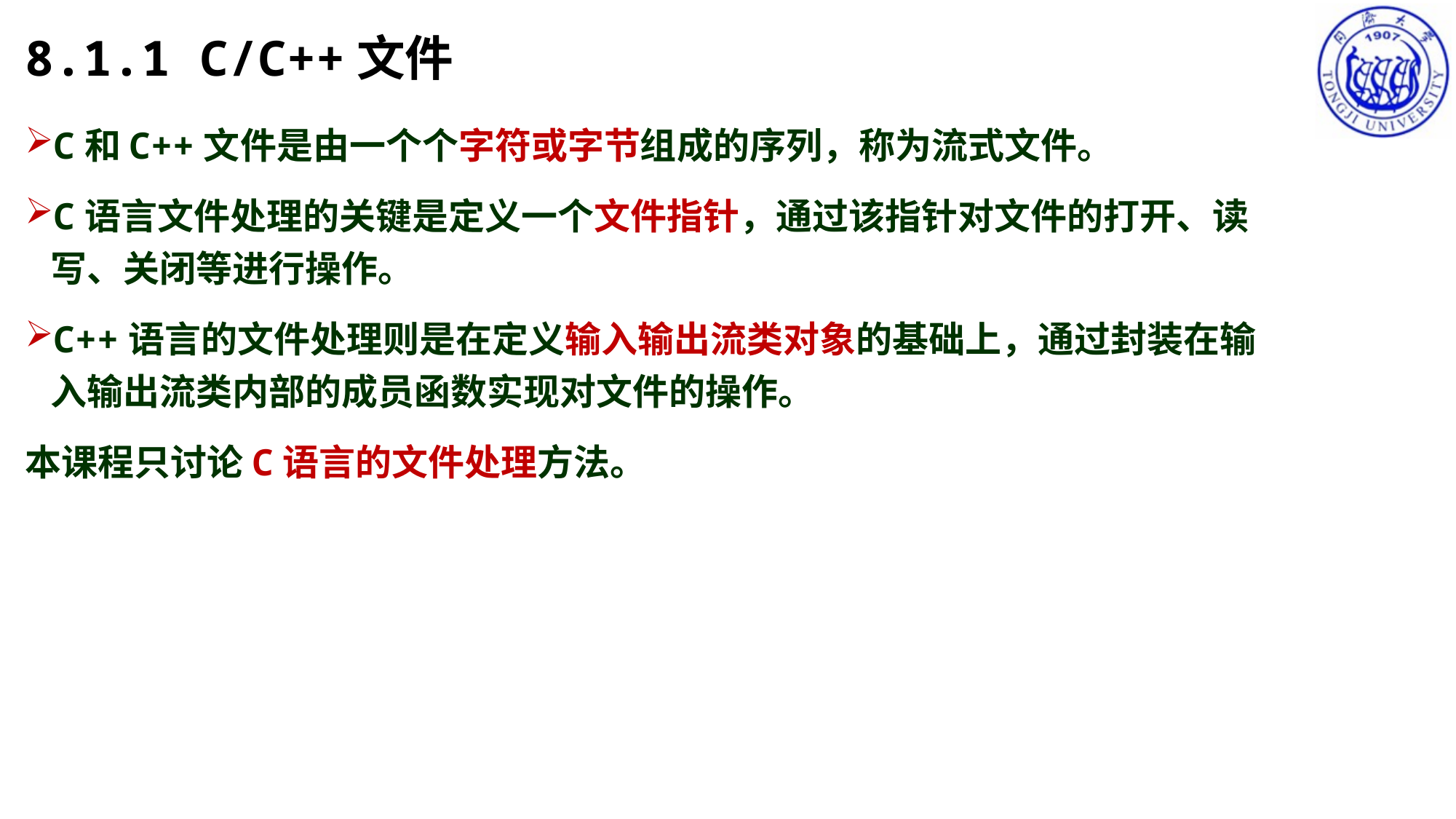

8.1.1 C/C++文件
C和C++文件是由一个个字符或字节组成的序列，称为流式文件。
C语言文件处理的关键是定义一个文件指针，通过该指针对文件的打开、读写、关闭等进行操作。
C++语言的文件处理则是在定义输入输出流类对象的基础上，通过封装在输入输出流类内部的成员函数实现对文件的操作。
本课程只讨论C语言的文件处理方法。